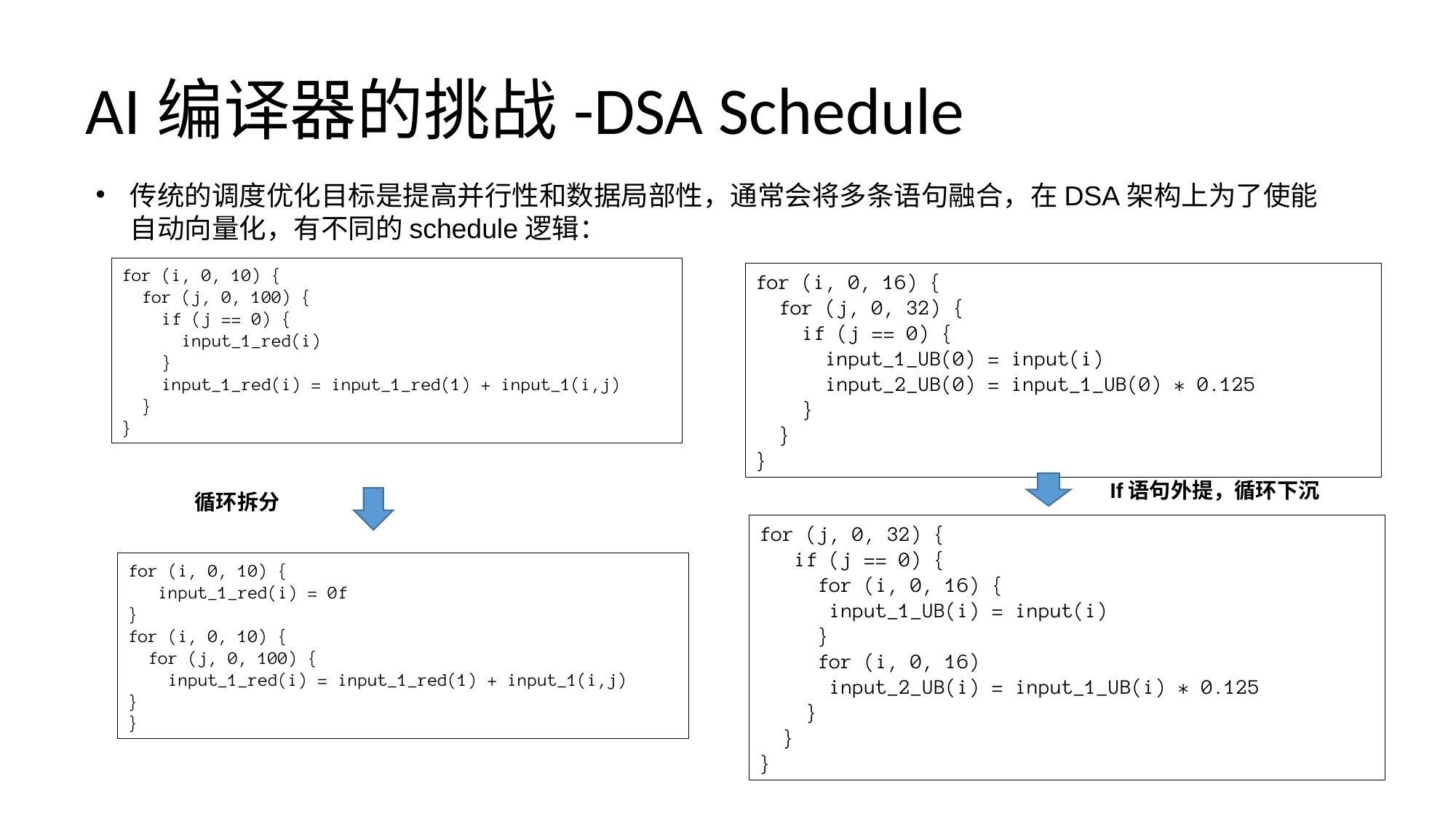

# AI编译器的挑战-DSA Schedule
传统的调度优化目标是提高并行性和数据局部性，通常会将多条语句融合，在DSA架构上为了使能自动向量化，有不同的schedule逻辑：
for (i, 0, 10) {
  for (j, 0, 100) {
    if (j == 0) {
      input_1_red(i)
    }
    input_1_red(i) = input_1_red(1) + input_1(i,j)
  }
}

循环拆分
for (i, 0, 10) {
   input_1_red(i) = 0f
}
for (i, 0, 10) {
  for (j, 0, 100) {
    input_1_red(i) = input_1_red(1) + input_1(i,j)
}
}
for (i, 0, 16) {
  for (j, 0, 32) {
    if (j == 0) {
      input_1_UB(0) = input(i)
      input_2_UB(0) = input_1_UB(0) * 0.125
    }
  }
}

If语句外提，循环下沉
for (j, 0, 32) {
   if (j == 0) {
     for (i, 0, 16) {
      input_1_UB(i) = input(i)
     }
     for (i, 0, 16)
      input_2_UB(i) = input_1_UB(i) * 0.125
    }
  }
}